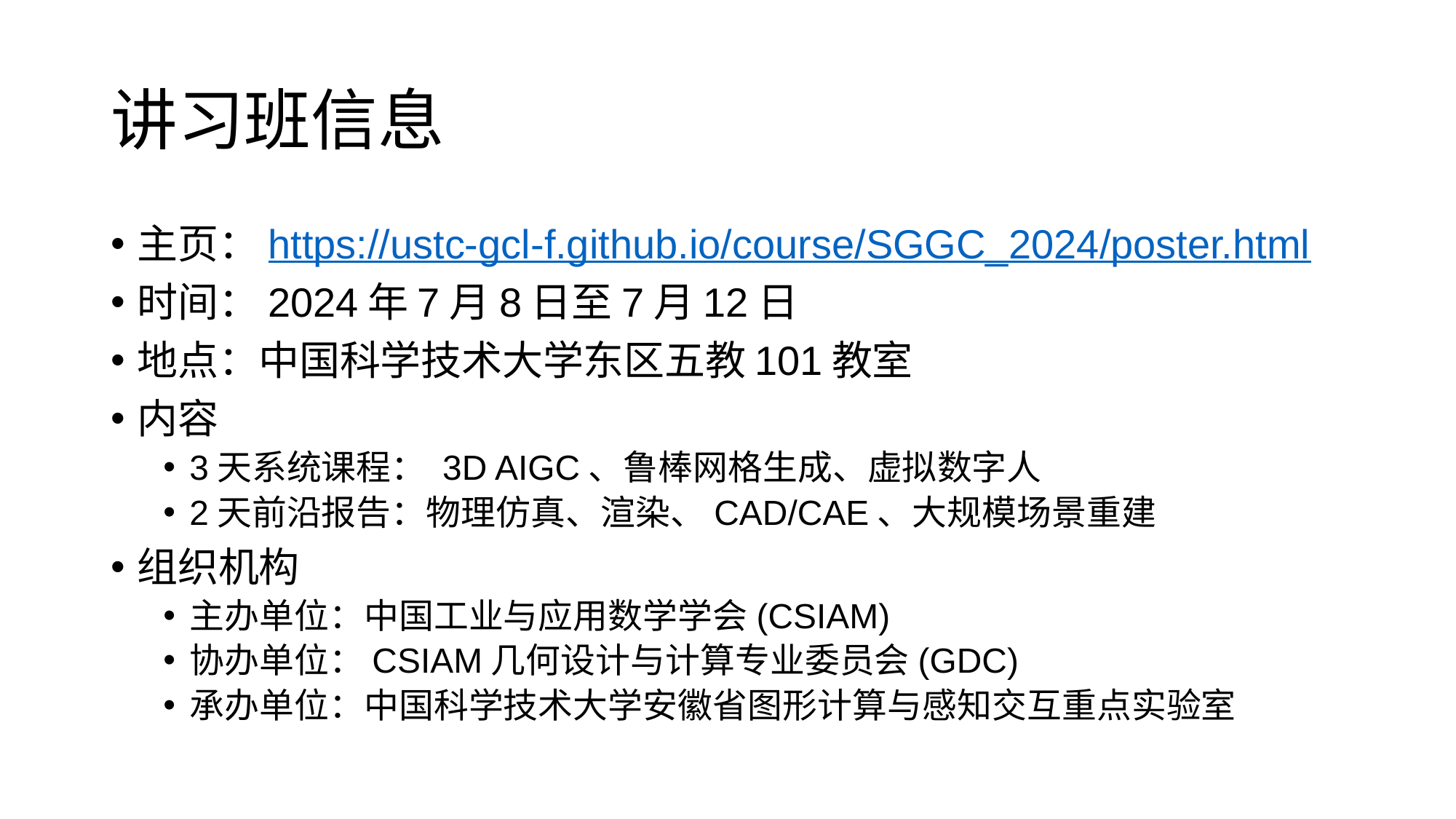

# 讲习班信息
主页：https://ustc-gcl-f.github.io/course/SGGC_2024/poster.html
时间：2024年7月8日至7月12日
地点：中国科学技术大学东区五教101教室
内容
3天系统课程： 3D AIGC、鲁棒网格生成、虚拟数字人
2天前沿报告：物理仿真、渲染、CAD/CAE、大规模场景重建
组织机构
主办单位：中国工业与应用数学学会(CSIAM)
协办单位：CSIAM几何设计与计算专业委员会(GDC)
承办单位：中国科学技术大学安徽省图形计算与感知交互重点实验室